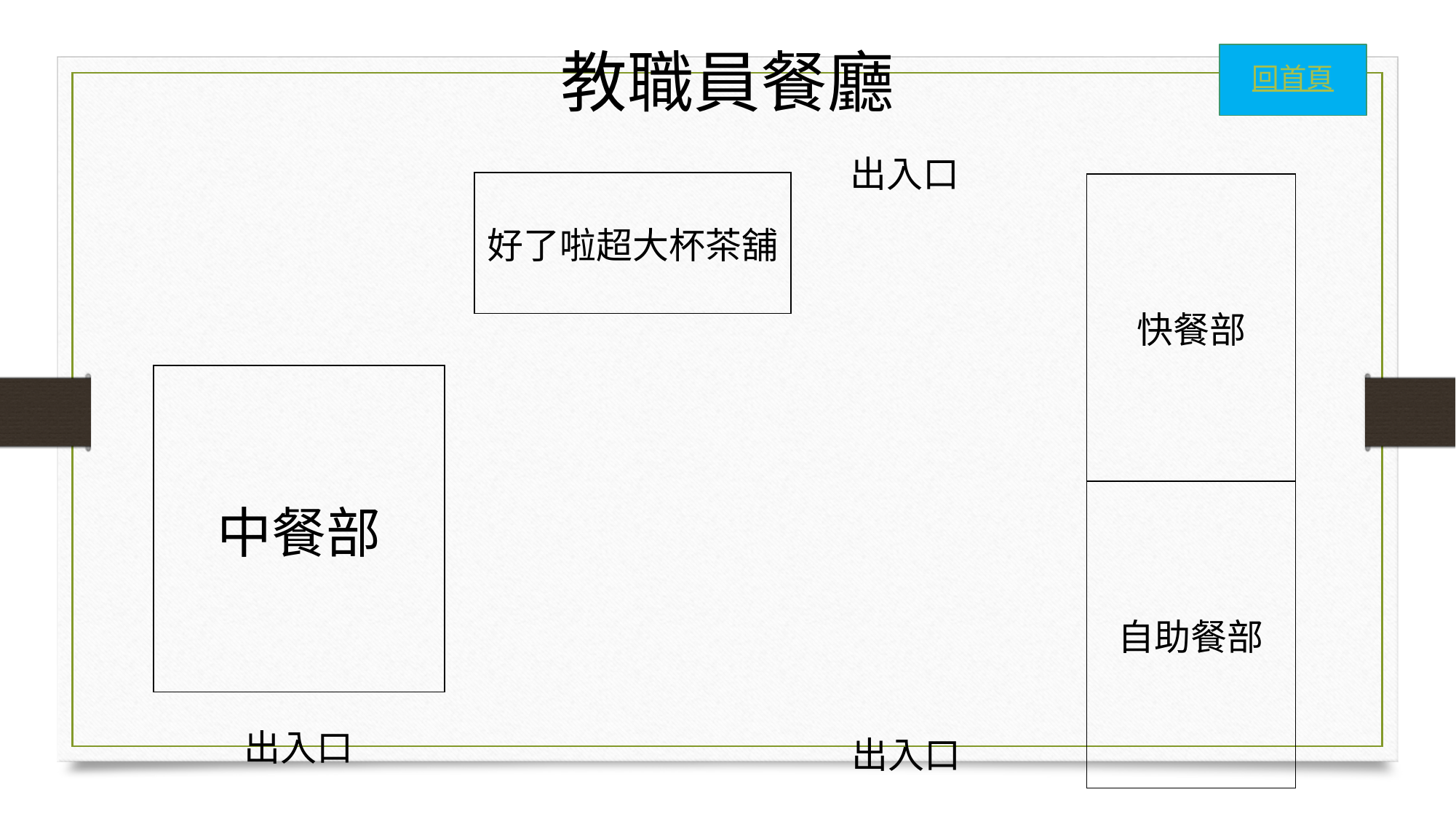

# 教職員餐廳
回首頁
| 出入口 |
| --- |
| 好了啦超大杯茶舖 |
| --- |
| 快餐部 |
| --- |
| 自助餐部 |
| 中餐部 |
| --- |
| 出入口 |
| 出入口 |
| --- |